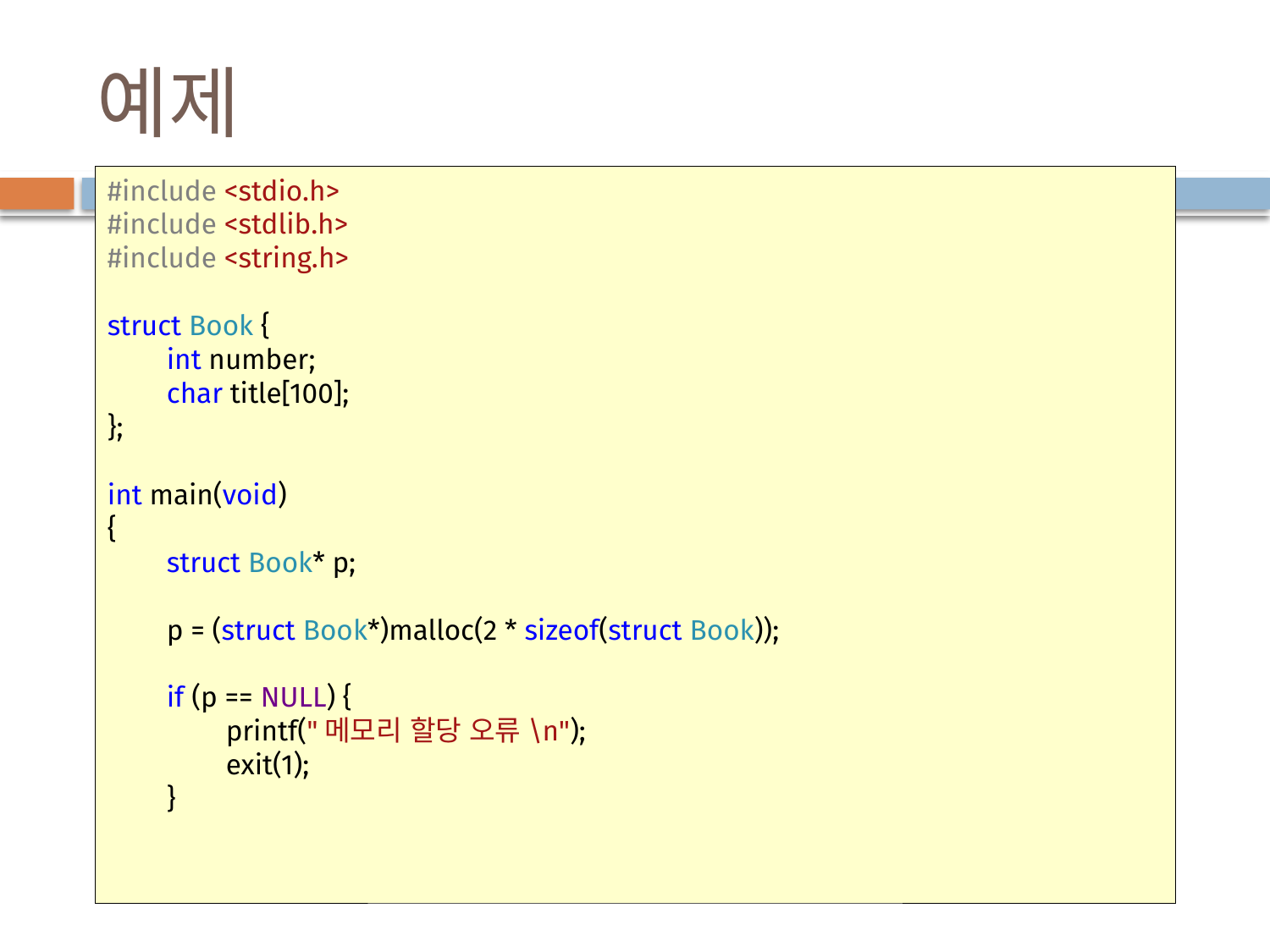

# 예제
#include <stdio.h>
#include <stdlib.h>
#include <string.h>

struct Book {
        int number;
        char title[100];
};

int main(void)
{
        struct Book* p;

        p = (struct Book*)malloc(2 * sizeof(struct Book));

        if (p == NULL) {
                printf("메모리 할당 오류\n");
                exit(1);
        }